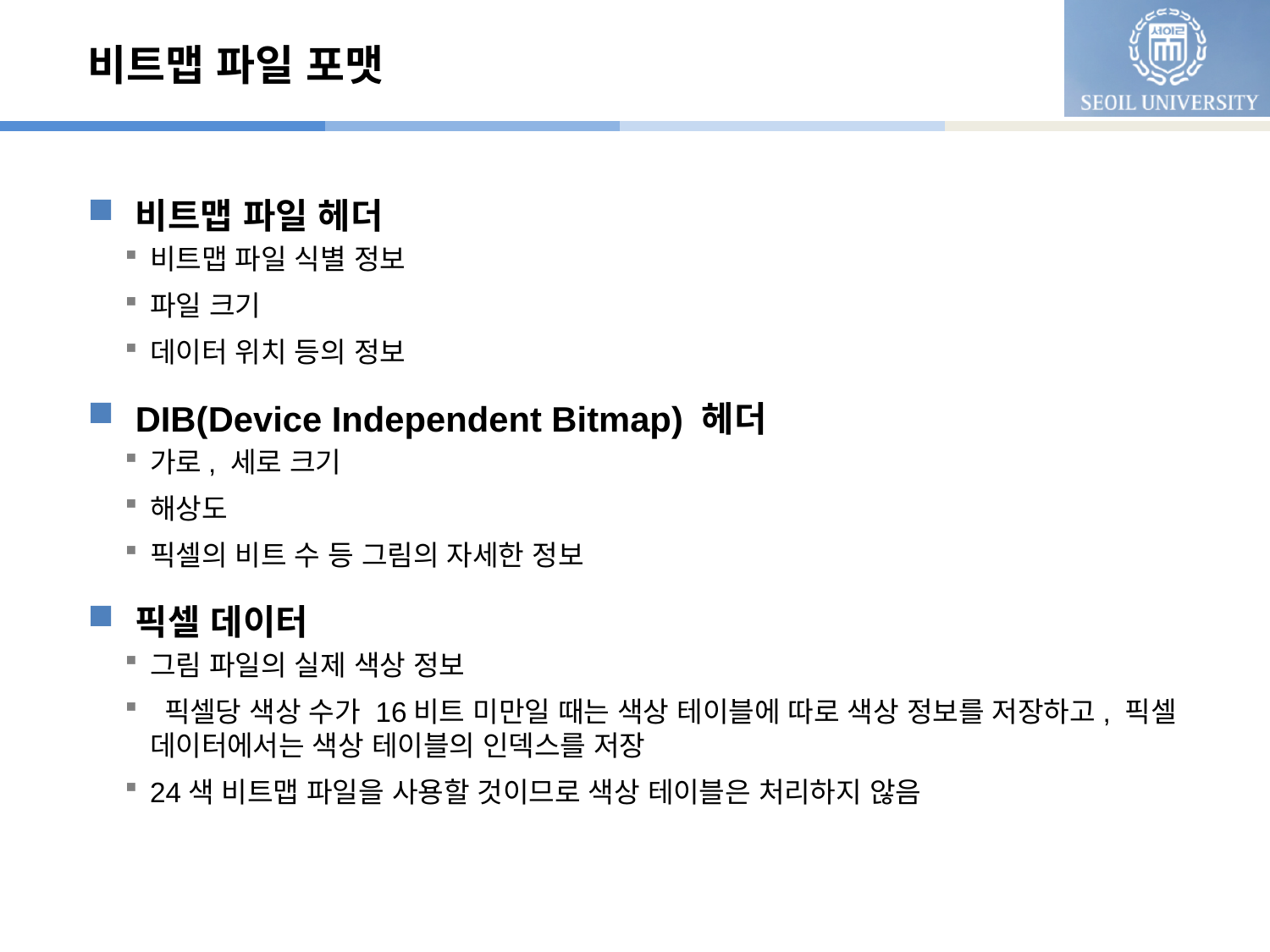

# 비트맵 파일 포맷
비트맵 파일 헤더
비트맵 파일 식별 정보
파일 크기
데이터 위치 등의 정보
DIB(Device Independent Bitmap) 헤더
가로, 세로 크기
해상도
픽셀의 비트 수 등 그림의 자세한 정보
픽셀 데이터
그림 파일의 실제 색상 정보
 픽셀당 색상 수가 16비트 미만일 때는 색상 테이블에 따로 색상 정보를 저장하고, 픽셀 데이터에서는 색상 테이블의 인덱스를 저장
24색 비트맵 파일을 사용할 것이므로 색상 테이블은 처리하지 않음